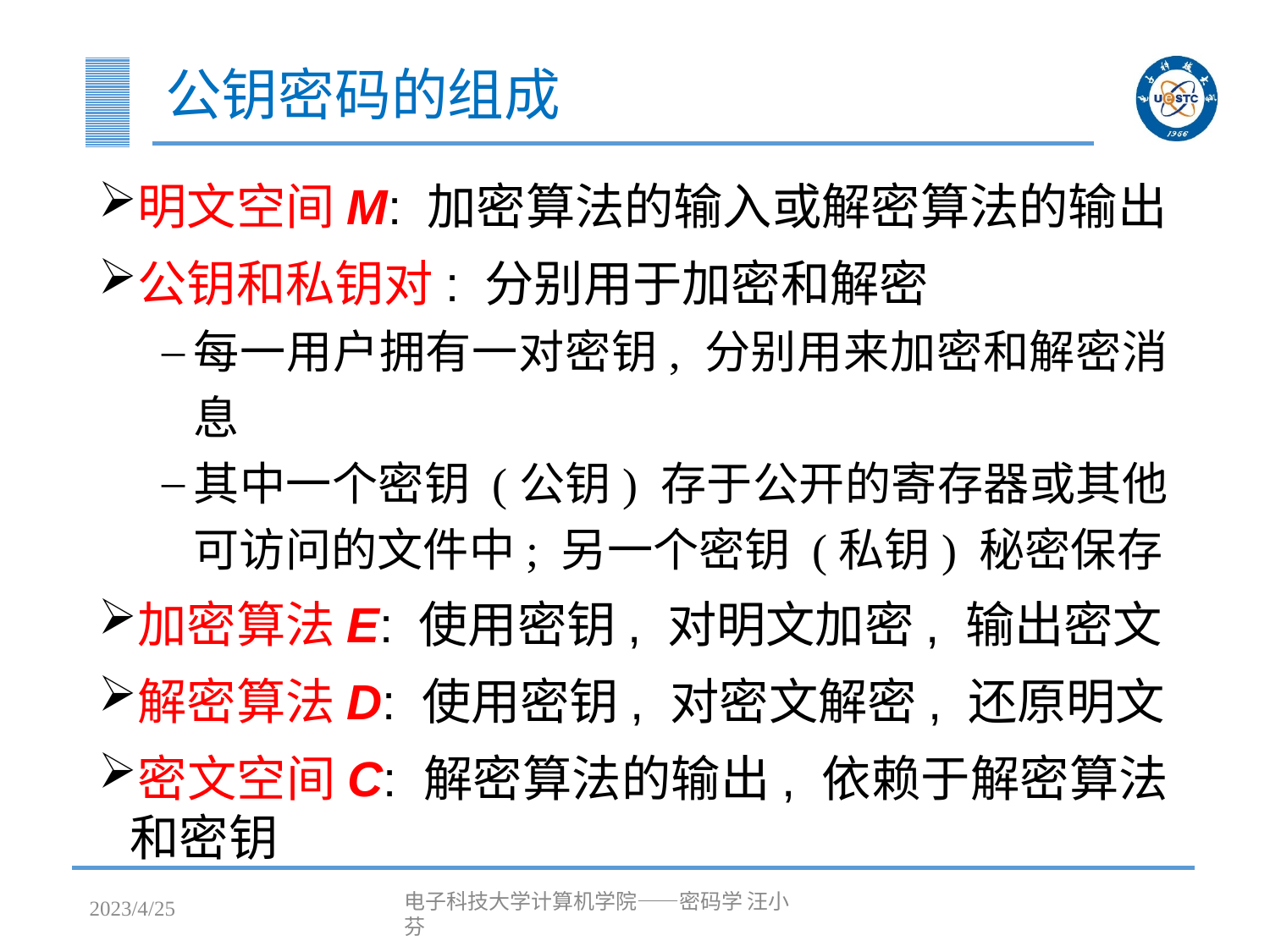

# 公钥密码的组成
明文空间M: 加密算法的输入或解密算法的输出
公钥和私钥对: 分别用于加密和解密
每一用户拥有一对密钥, 分别用来加密和解密消息
其中一个密钥 (公钥) 存于公开的寄存器或其他可访问的文件中; 另一个密钥 (私钥) 秘密保存
加密算法E: 使用密钥, 对明文加密, 输出密文
解密算法D: 使用密钥, 对密文解密, 还原明文
密文空间C: 解密算法的输出, 依赖于解密算法和密钥
2023/4/25
电子科技大学计算机学院——密码学 汪小芬